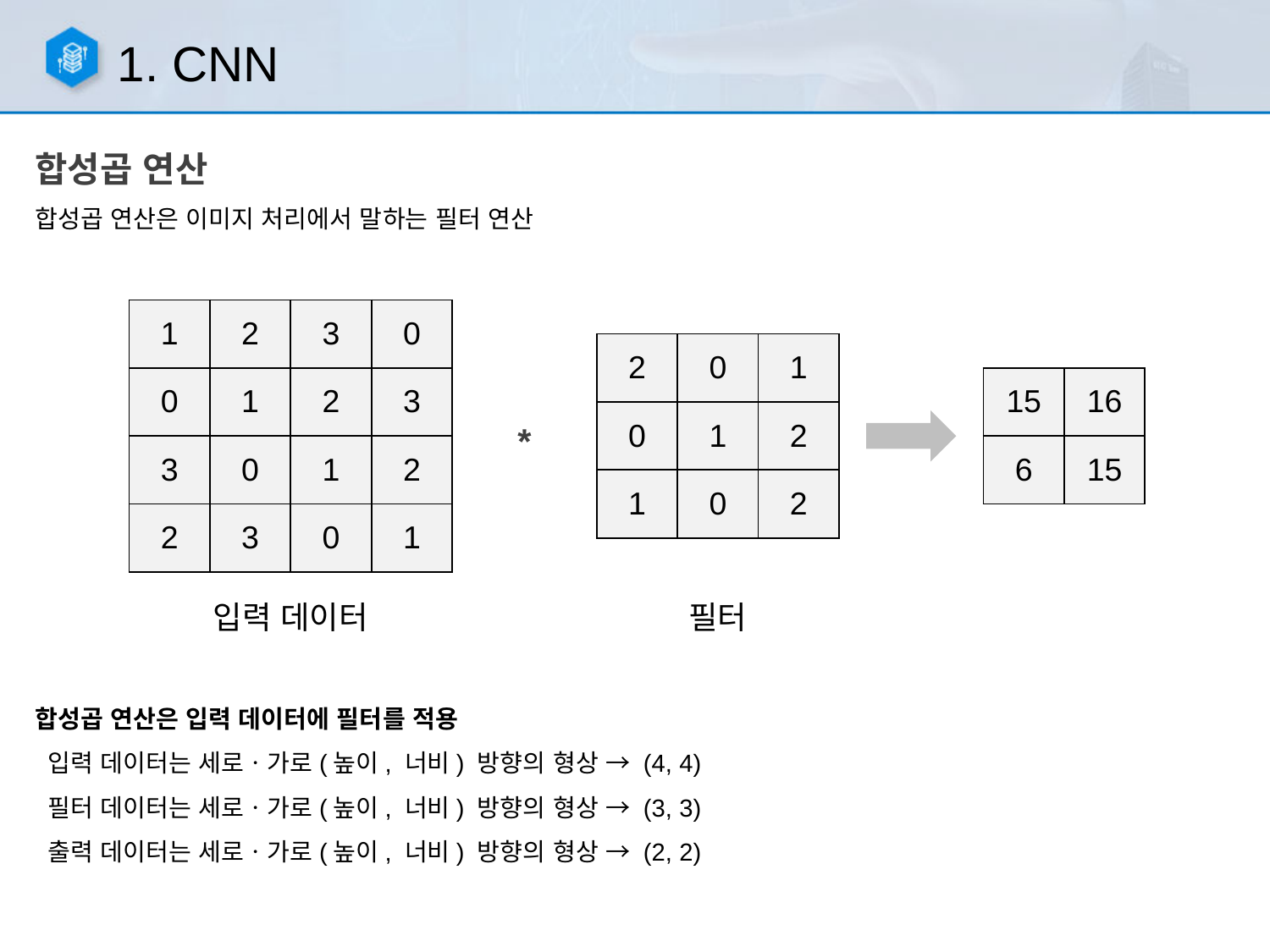

1. CNN
합성곱 연산
합성곱 연산은 이미지 처리에서 말하는 필터 연산
| 1 | 2 | 3 | 0 |
| --- | --- | --- | --- |
| 0 | 1 | 2 | 3 |
| 3 | 0 | 1 | 2 |
| 2 | 3 | 0 | 1 |
| 2 | 0 | 1 |
| --- | --- | --- |
| 0 | 1 | 2 |
| 1 | 0 | 2 |
| 15 | 16 |
| --- | --- |
| 6 | 15 |
*

입력 데이터
필터
합성곱 연산은 입력 데이터에 필터를 적용
 입력 데이터는 세로ㆍ가로(높이, 너비) 방향의 형상 → (4, 4)
 필터 데이터는 세로ㆍ가로(높이, 너비) 방향의 형상 → (3, 3)
 출력 데이터는 세로ㆍ가로(높이, 너비) 방향의 형상 → (2, 2)